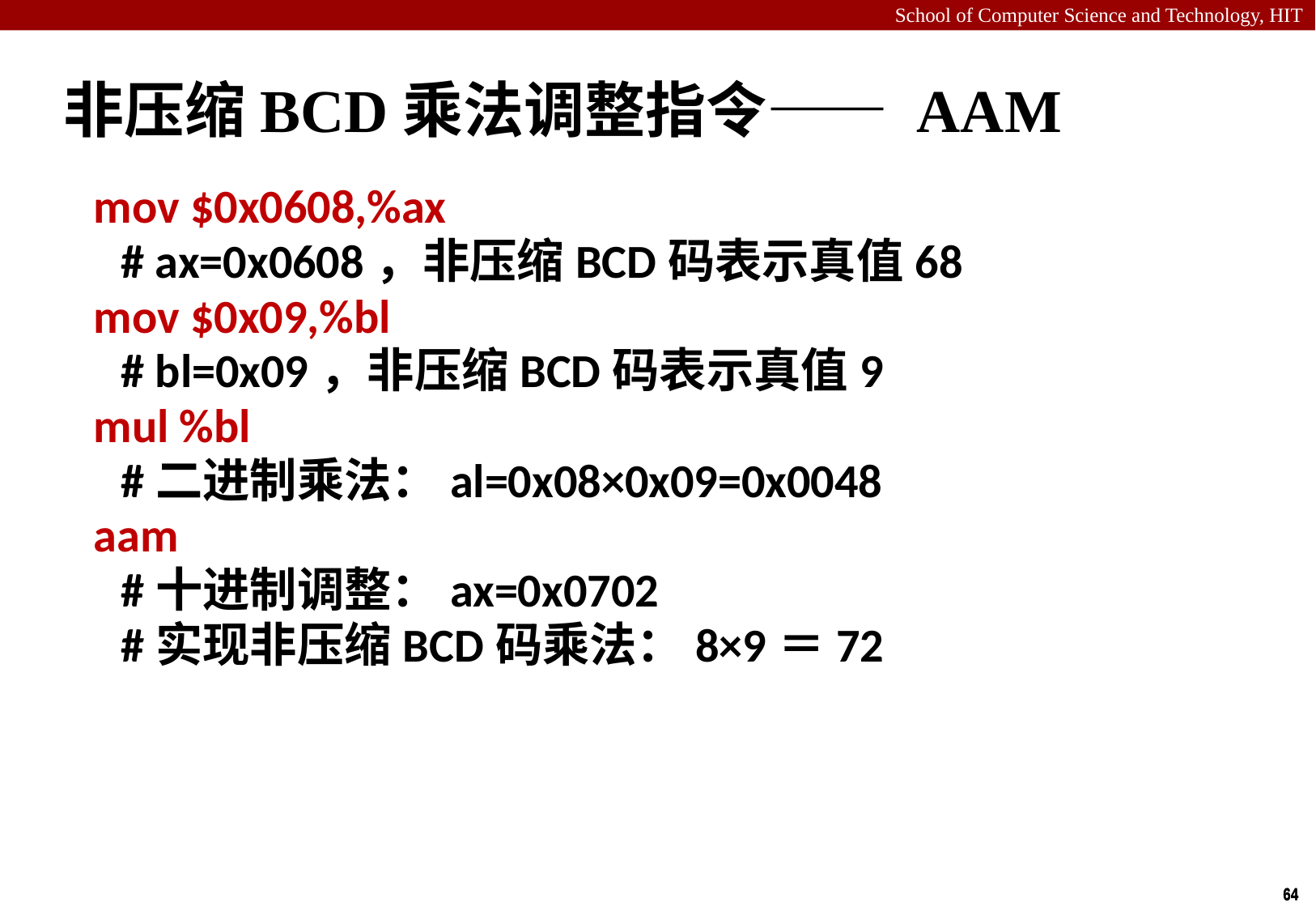

# 非压缩BCD乘法调整指令—— AAM
mov $0x0608,%ax
# ax=0x0608，非压缩BCD码表示真值68
mov $0x09,%bl
# bl=0x09，非压缩BCD码表示真值9
mul %bl
#二进制乘法：al=0x08×0x09=0x0048
aam
#十进制调整：ax=0x0702
#实现非压缩BCD码乘法：8×9＝72